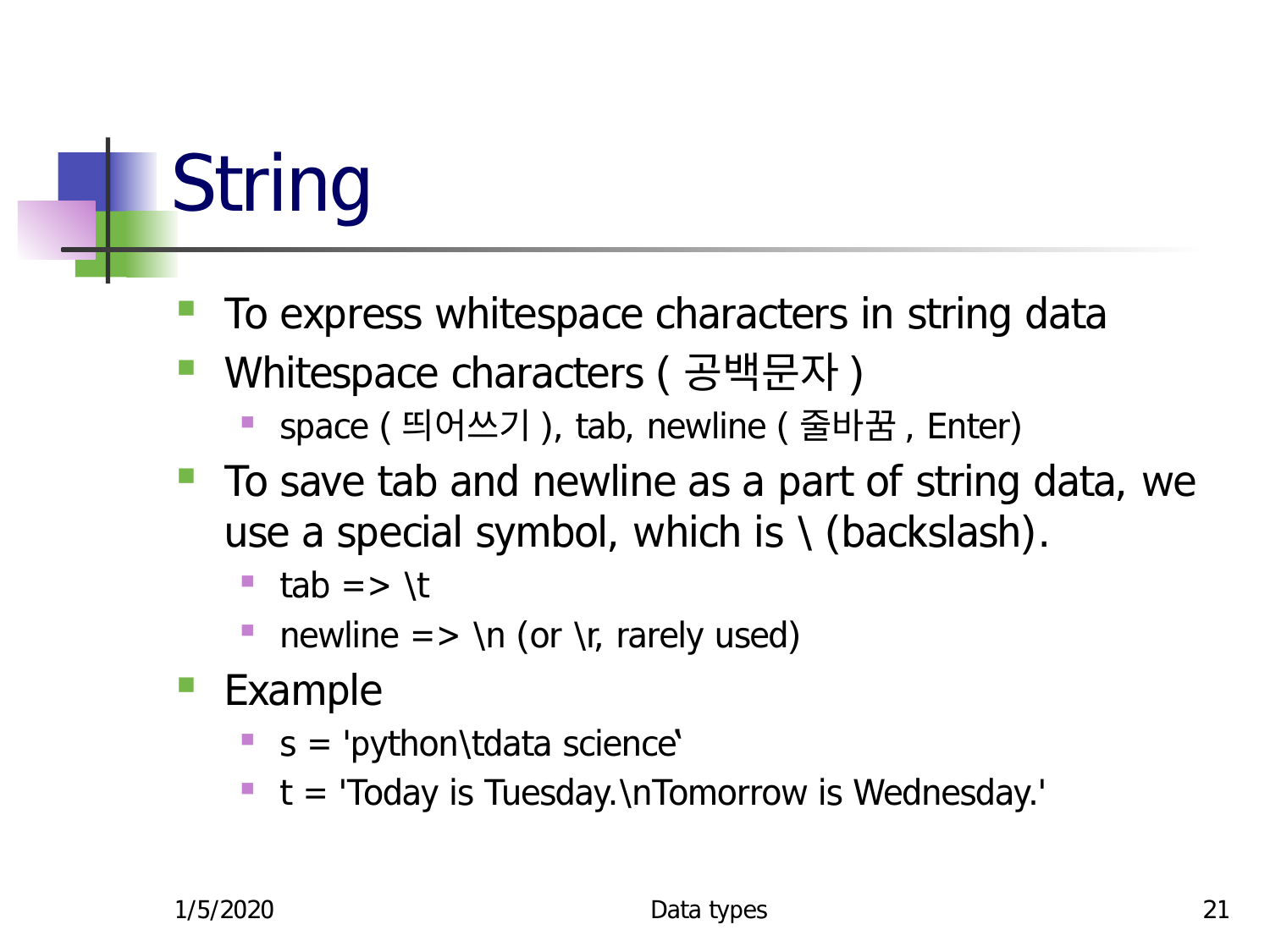

# String
To express whitespace characters in string data
Whitespace characters (공백문자)
space (띄어쓰기), tab, newline (줄바꿈, Enter)
To save tab and newline as a part of string data, we use a special symbol, which is \ (backslash).
tab => \t
newline => \n (or \r, rarely used)
Example
s = 'python\tdata science‘
t = 'Today is Tuesday.\nTomorrow is Wednesday.'
1/5/2020
Data types
21